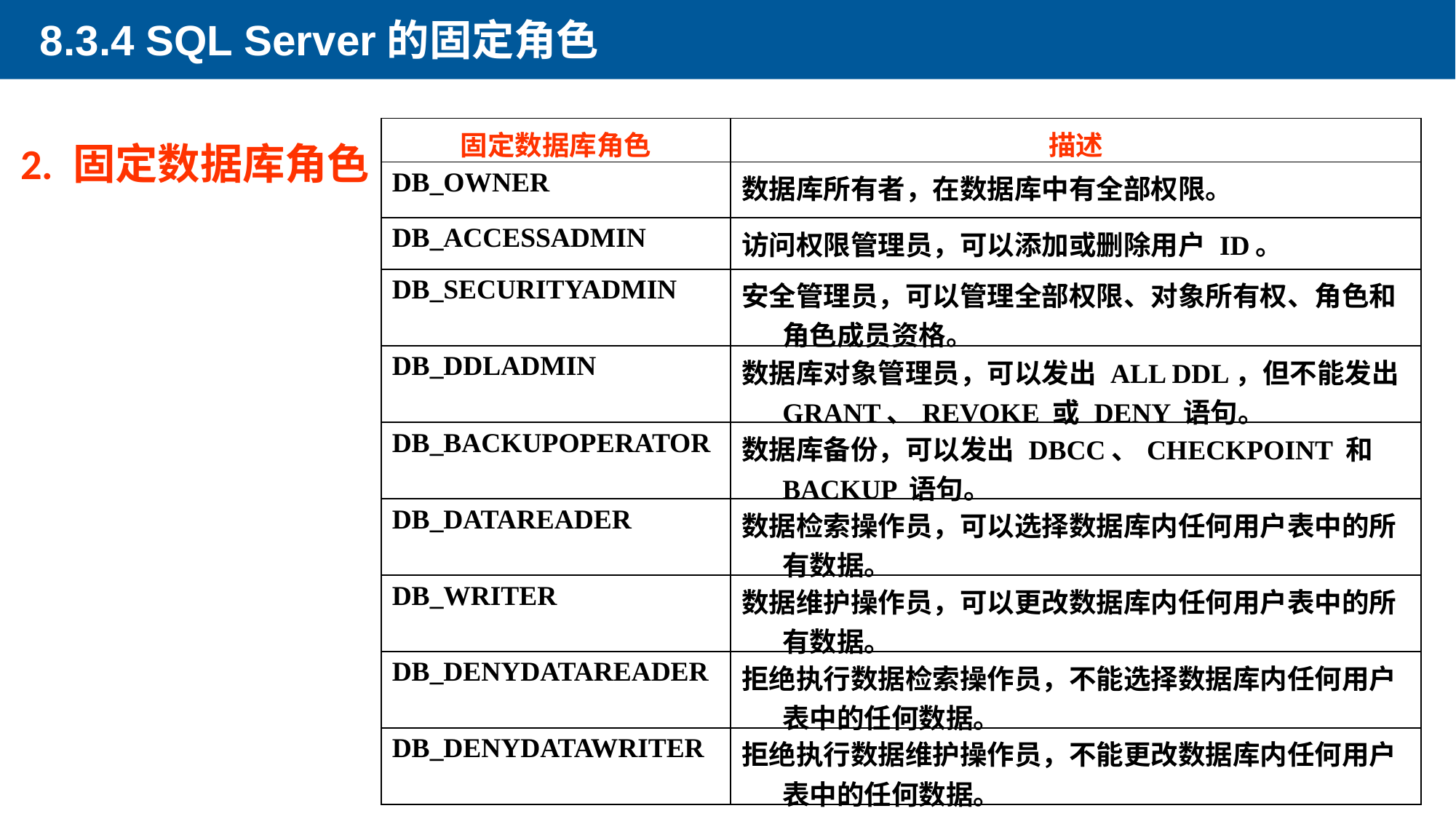

8.3.4 SQL Server的固定角色
| 固定数据库角色 | 描述 |
| --- | --- |
| DB\_OWNER | 数据库所有者，在数据库中有全部权限。 |
| DB\_ACCESSADMIN | 访问权限管理员，可以添加或删除用户 ID。 |
| DB\_SECURITYADMIN | 安全管理员，可以管理全部权限、对象所有权、角色和角色成员资格。 |
| DB\_DDLADMIN | 数据库对象管理员，可以发出 ALL DDL，但不能发出 GRANT、REVOKE 或 DENY 语句。 |
| DB\_BACKUPOPERATOR | 数据库备份，可以发出 DBCC、CHECKPOINT 和 BACKUP 语句。 |
| DB\_DATAREADER | 数据检索操作员，可以选择数据库内任何用户表中的所有数据。 |
| DB\_WRITER | 数据维护操作员，可以更改数据库内任何用户表中的所有数据。 |
| DB\_DENYDATAREADER | 拒绝执行数据检索操作员，不能选择数据库内任何用户表中的任何数据。 |
| DB\_DENYDATAWRITER | 拒绝执行数据维护操作员，不能更改数据库内任何用户表中的任何数据。 |

 2. 固定数据库角色